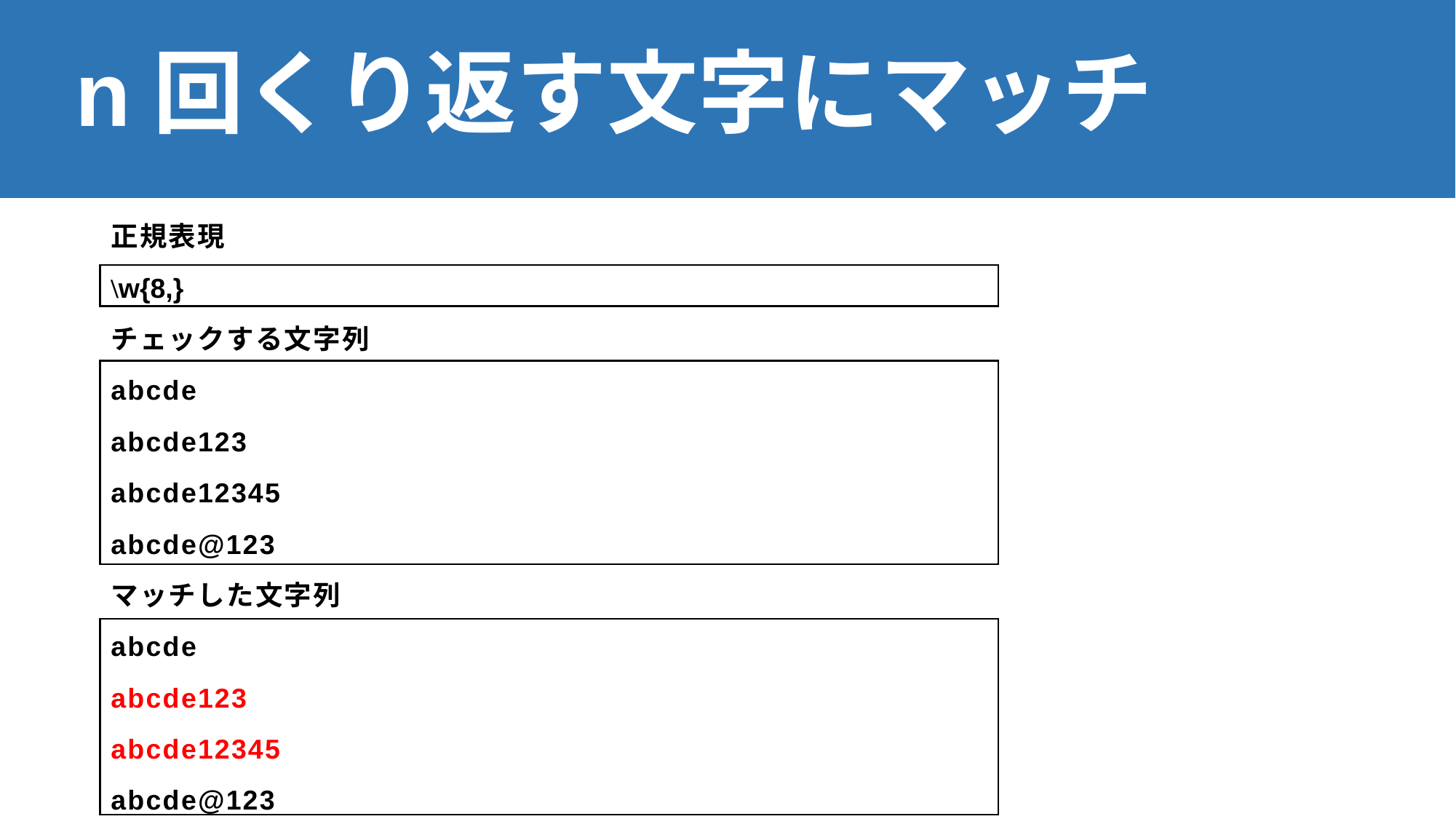

# n回くり返す文字にマッチ
正規表現
\w{8,}
チェックする文字列
abcde
abcde123
abcde12345
abcde@123
マッチした文字列
abcde
abcde123
abcde12345
abcde@123